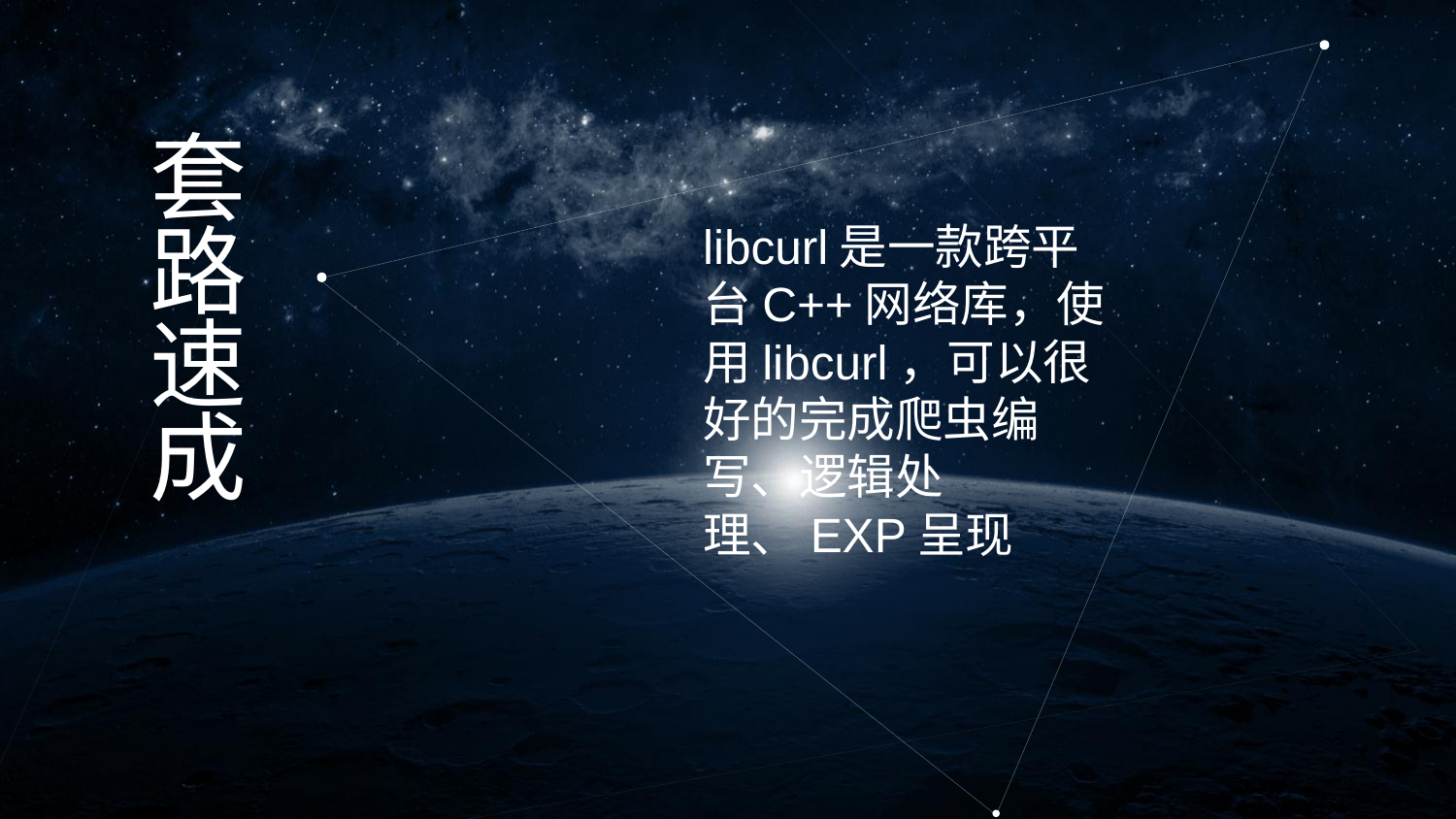

套
路
速
成
libcurl是一款跨平台C++网络库，使用libcurl，可以很好的完成爬虫编写、逻辑处理、EXP呈现